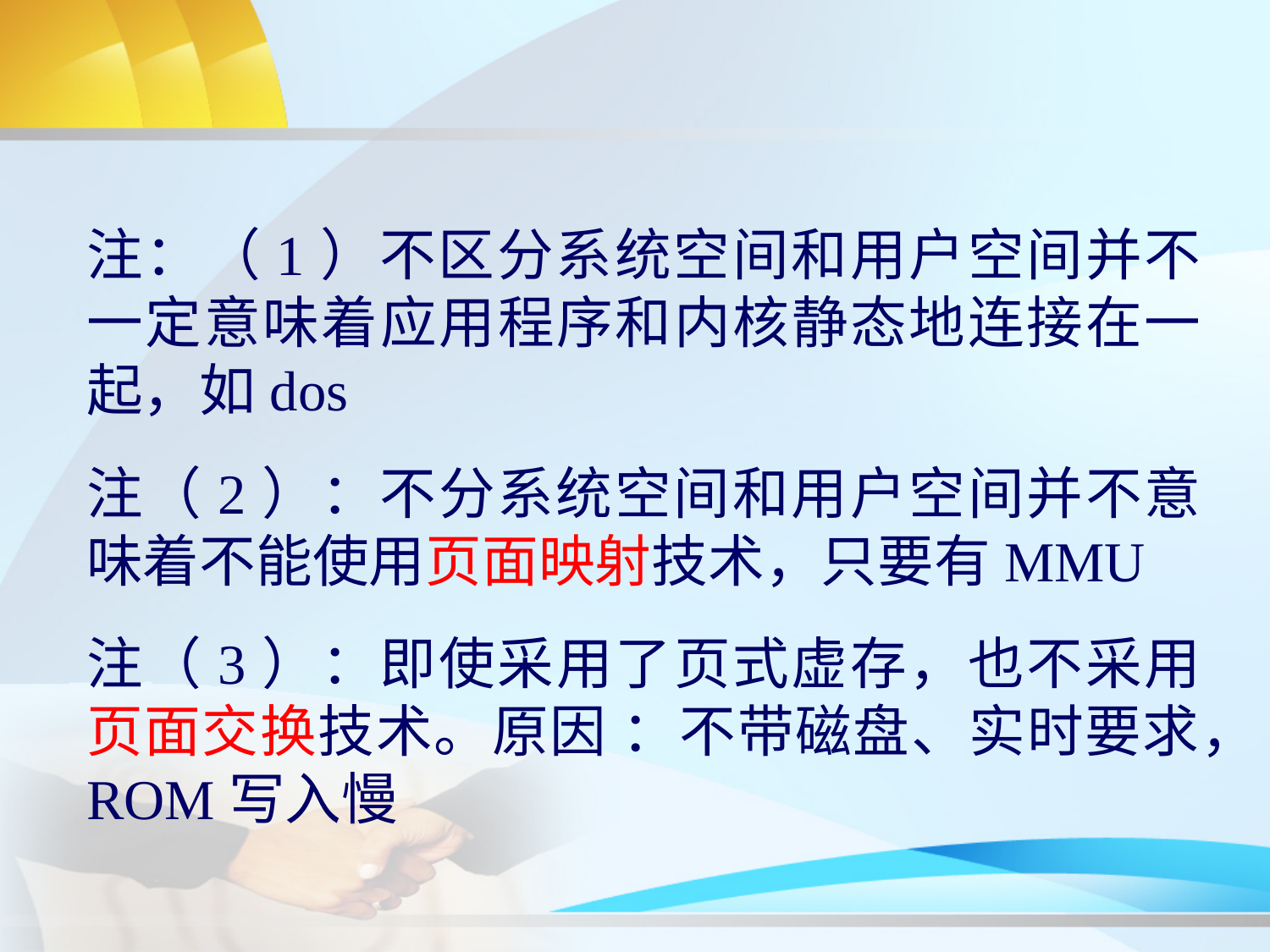

注：（1）不区分系统空间和用户空间并不一定意味着应用程序和内核静态地连接在一起，如dos
注（2）：不分系统空间和用户空间并不意味着不能使用页面映射技术，只要有MMU
注（3）：即使采用了页式虚存，也不采用页面交换技术。原因 ：不带磁盘、实时要求，ROM写入慢